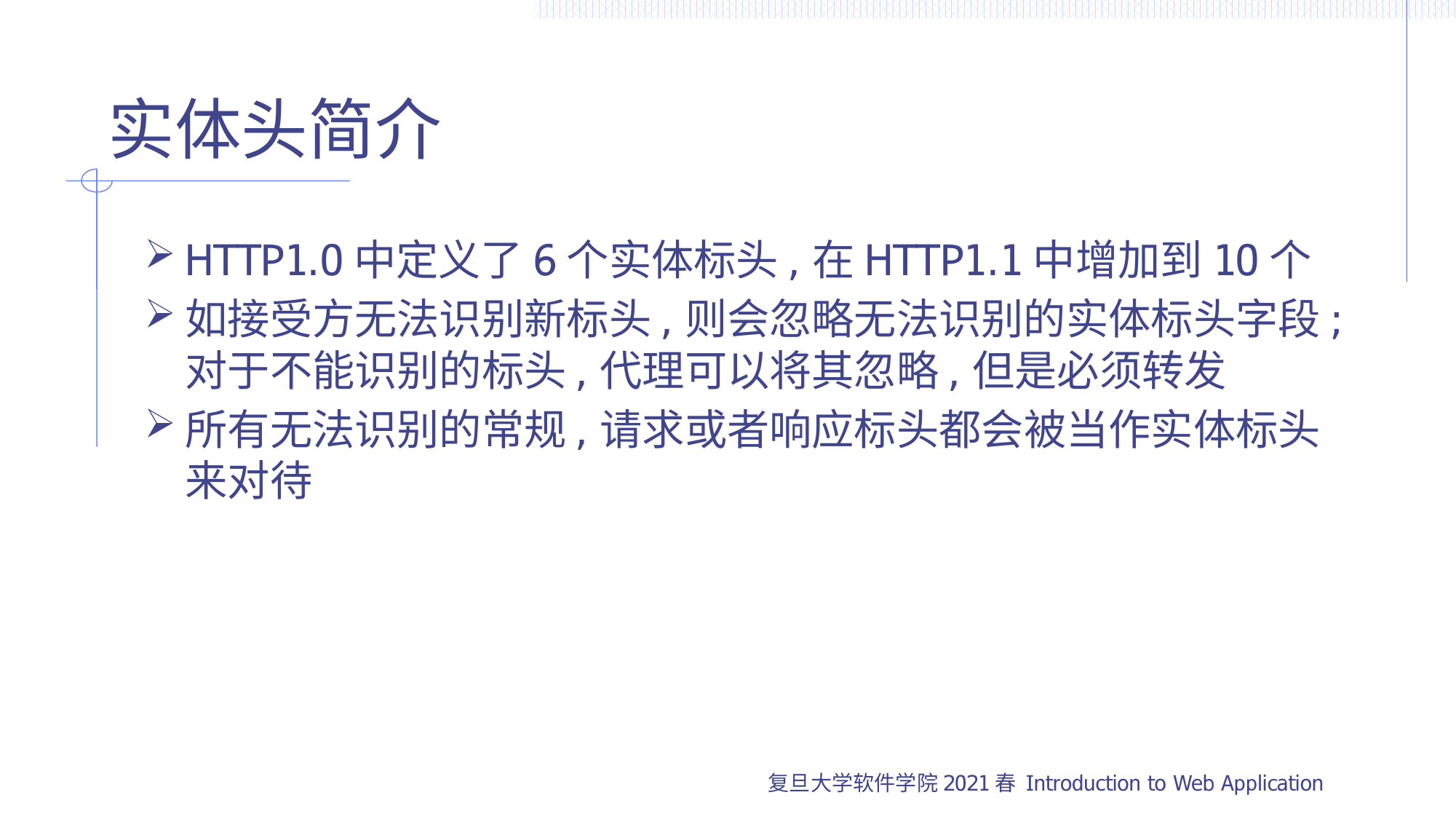

# 实体头简介
HTTP1.0中定义了6个实体标头,在HTTP1.1中增加到10个
如接受方无法识别新标头,则会忽略无法识别的实体标头字段;对于不能识别的标头,代理可以将其忽略,但是必须转发
所有无法识别的常规,请求或者响应标头都会被当作实体标头来对待